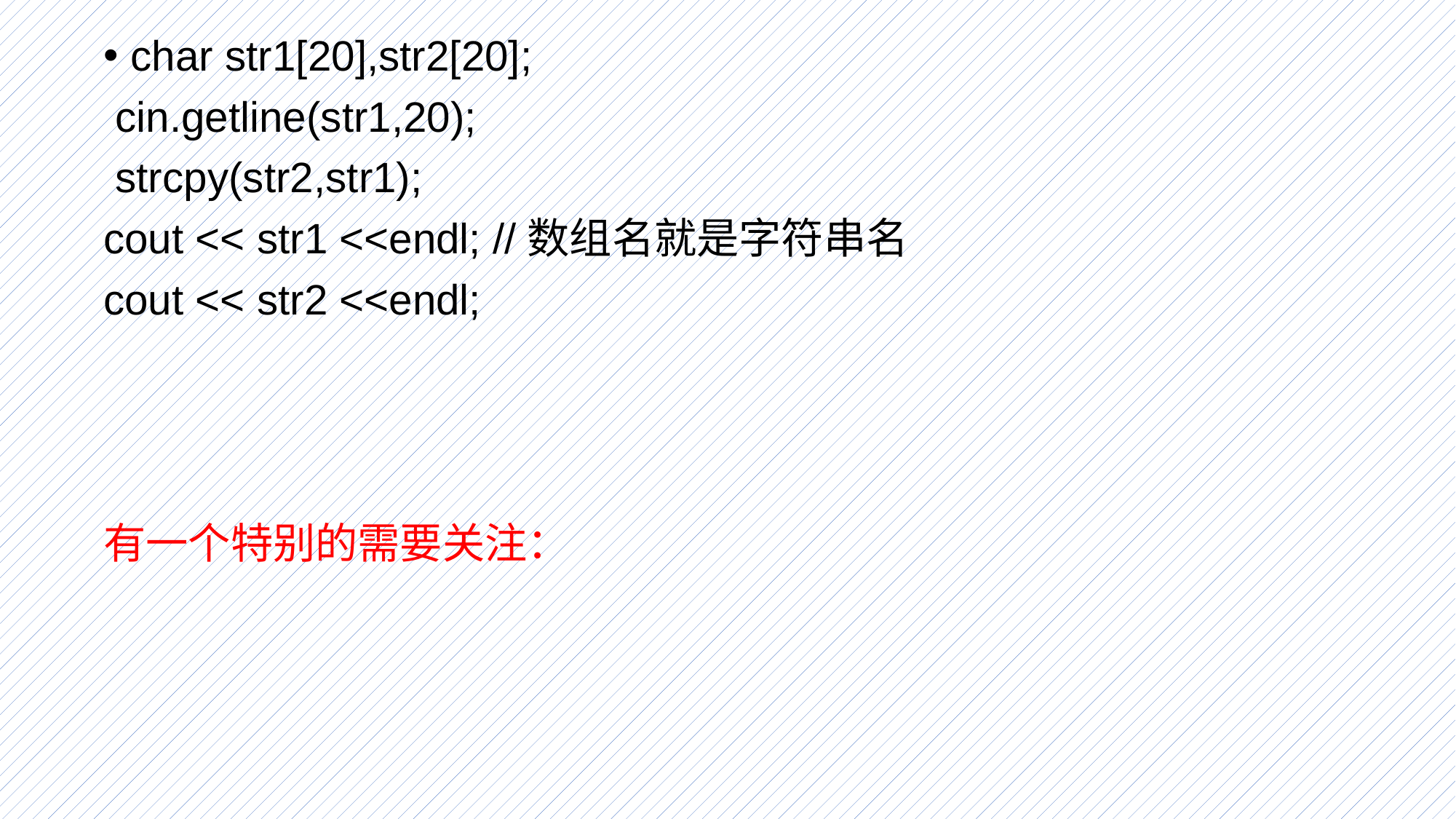

char str1[20],str2[20];
 cin.getline(str1,20);
 strcpy(str2,str1);
cout << str1 <<endl; //数组名就是字符串名
cout << str2 <<endl;

有一个特别的需要关注：